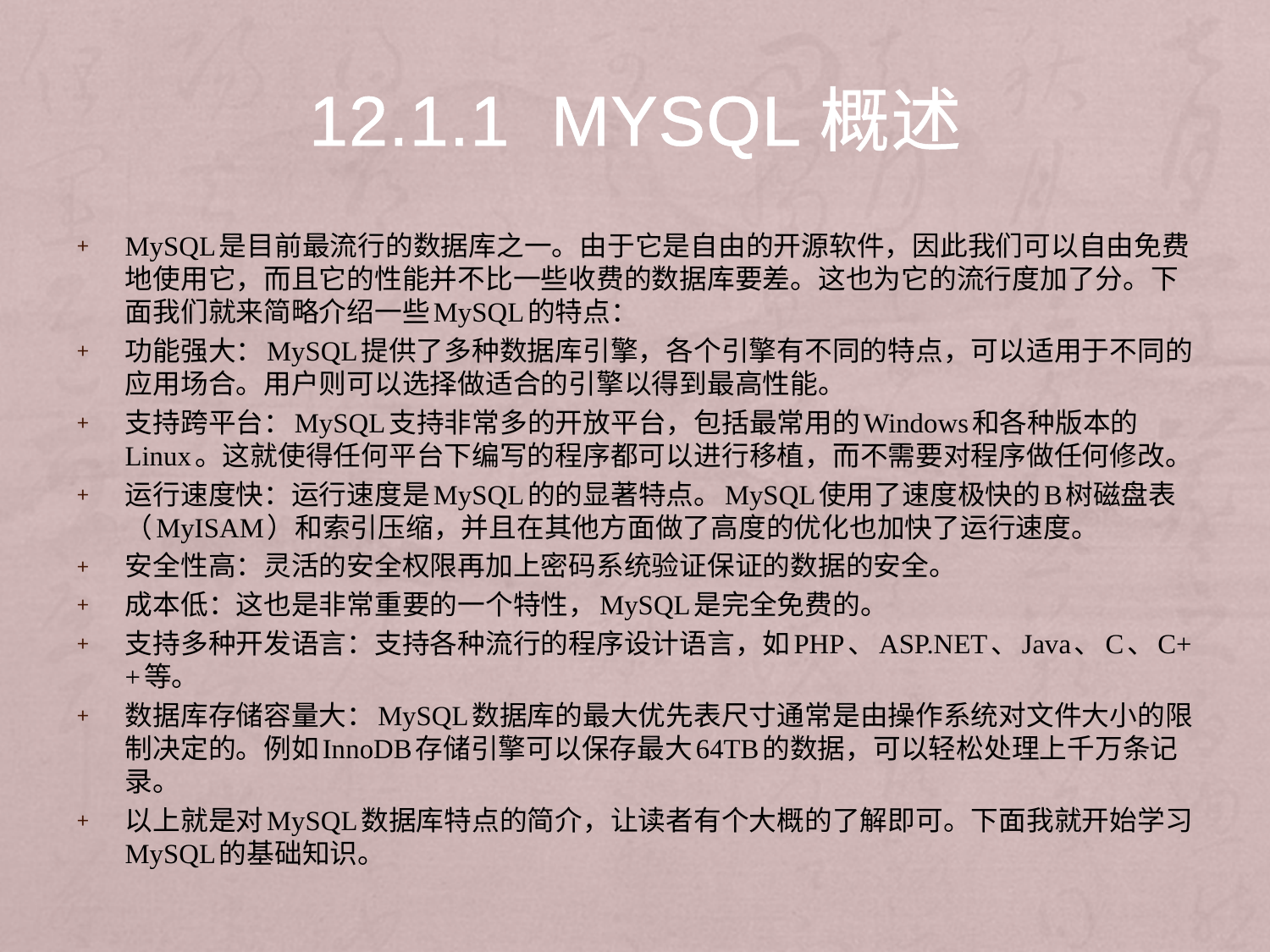

# 12.1.1  MySQL概述
MySQL是目前最流行的数据库之一。由于它是自由的开源软件，因此我们可以自由免费地使用它，而且它的性能并不比一些收费的数据库要差。这也为它的流行度加了分。下面我们就来简略介绍一些MySQL的特点：
功能强大：MySQL提供了多种数据库引擎，各个引擎有不同的特点，可以适用于不同的应用场合。用户则可以选择做适合的引擎以得到最高性能。
支持跨平台：MySQL支持非常多的开放平台，包括最常用的Windows和各种版本的Linux。这就使得任何平台下编写的程序都可以进行移植，而不需要对程序做任何修改。
运行速度快：运行速度是MySQL的的显著特点。MySQL使用了速度极快的B树磁盘表（MyISAM）和索引压缩，并且在其他方面做了高度的优化也加快了运行速度。
安全性高：灵活的安全权限再加上密码系统验证保证的数据的安全。
成本低：这也是非常重要的一个特性，MySQL是完全免费的。
支持多种开发语言：支持各种流行的程序设计语言，如PHP、ASP.NET、Java、C、C++等。
数据库存储容量大：MySQL数据库的最大优先表尺寸通常是由操作系统对文件大小的限制决定的。例如InnoDB存储引擎可以保存最大64TB的数据，可以轻松处理上千万条记录。
以上就是对MySQL数据库特点的简介，让读者有个大概的了解即可。下面我就开始学习MySQL的基础知识。